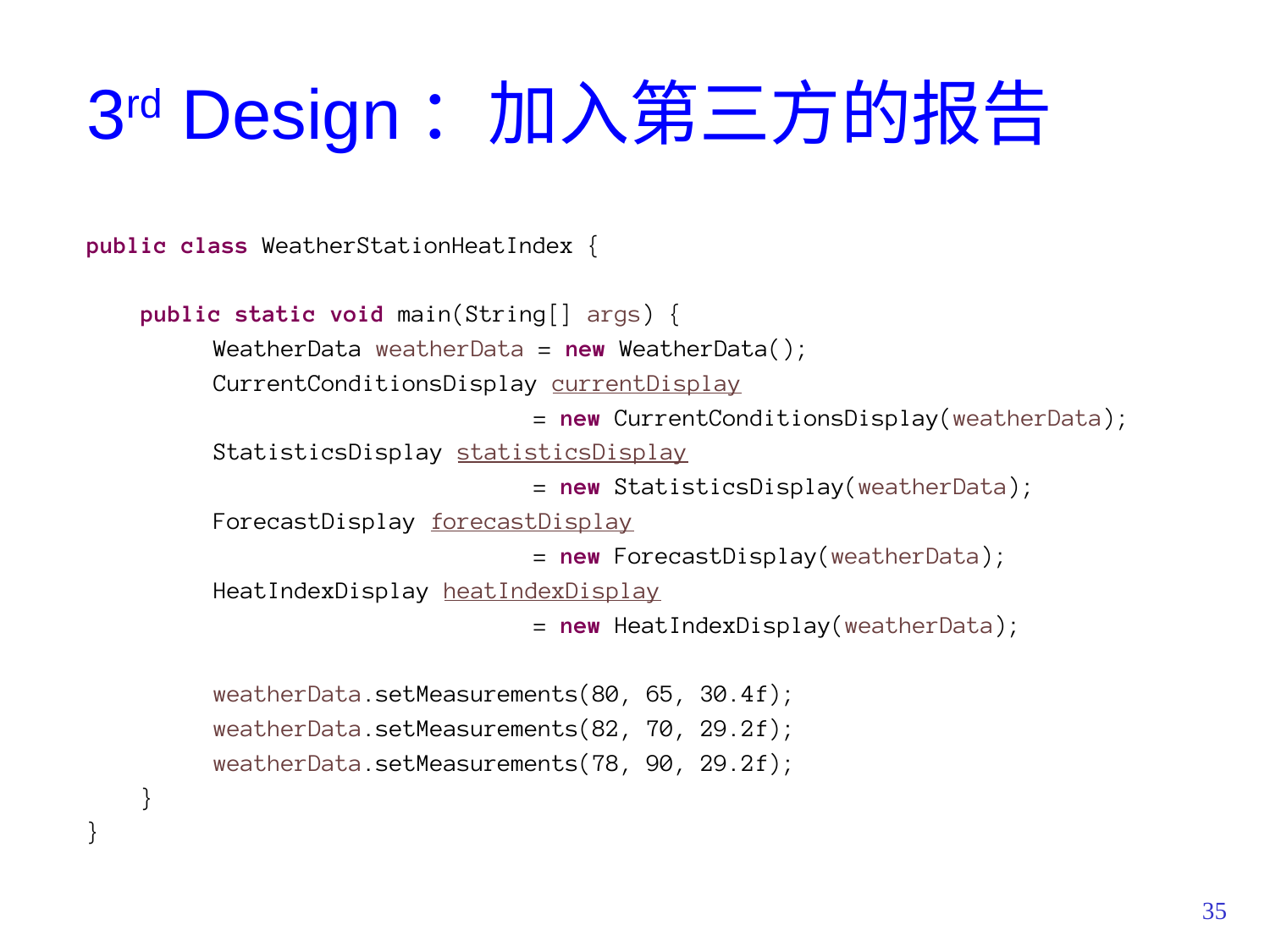

# 3rd Design：加入第三方的报告
public class WeatherStationHeatIndex {

    public static void main(String[] args) {
	WeatherData weatherData = new WeatherData();
	CurrentConditionsDisplay currentDisplay
                                 = new CurrentConditionsDisplay(weatherData);
	StatisticsDisplay statisticsDisplay
                                 = new StatisticsDisplay(weatherData);
	ForecastDisplay forecastDisplay
                                 = new ForecastDisplay(weatherData);
	HeatIndexDisplay heatIndexDisplay
                                 = new HeatIndexDisplay(weatherData);

	weatherData.setMeasurements(80, 65, 30.4f);
	weatherData.setMeasurements(82, 70, 29.2f);
	weatherData.setMeasurements(78, 90, 29.2f);
    }
}

35